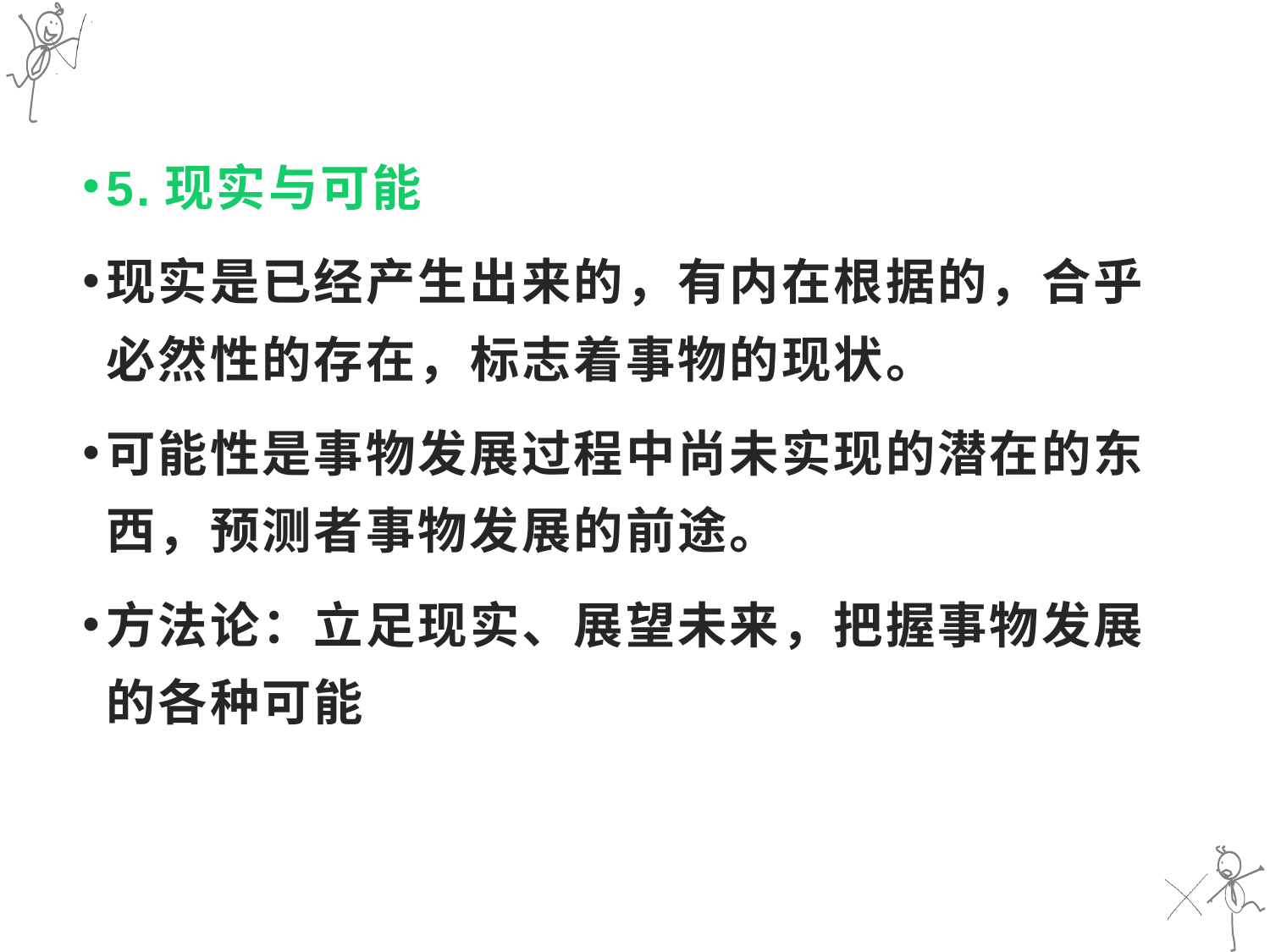

5.现实与可能
现实是已经产生出来的，有内在根据的，合乎必然性的存在，标志着事物的现状。
可能性是事物发展过程中尚未实现的潜在的东西，预测者事物发展的前途。
方法论：立足现实、展望未来，把握事物发展的各种可能